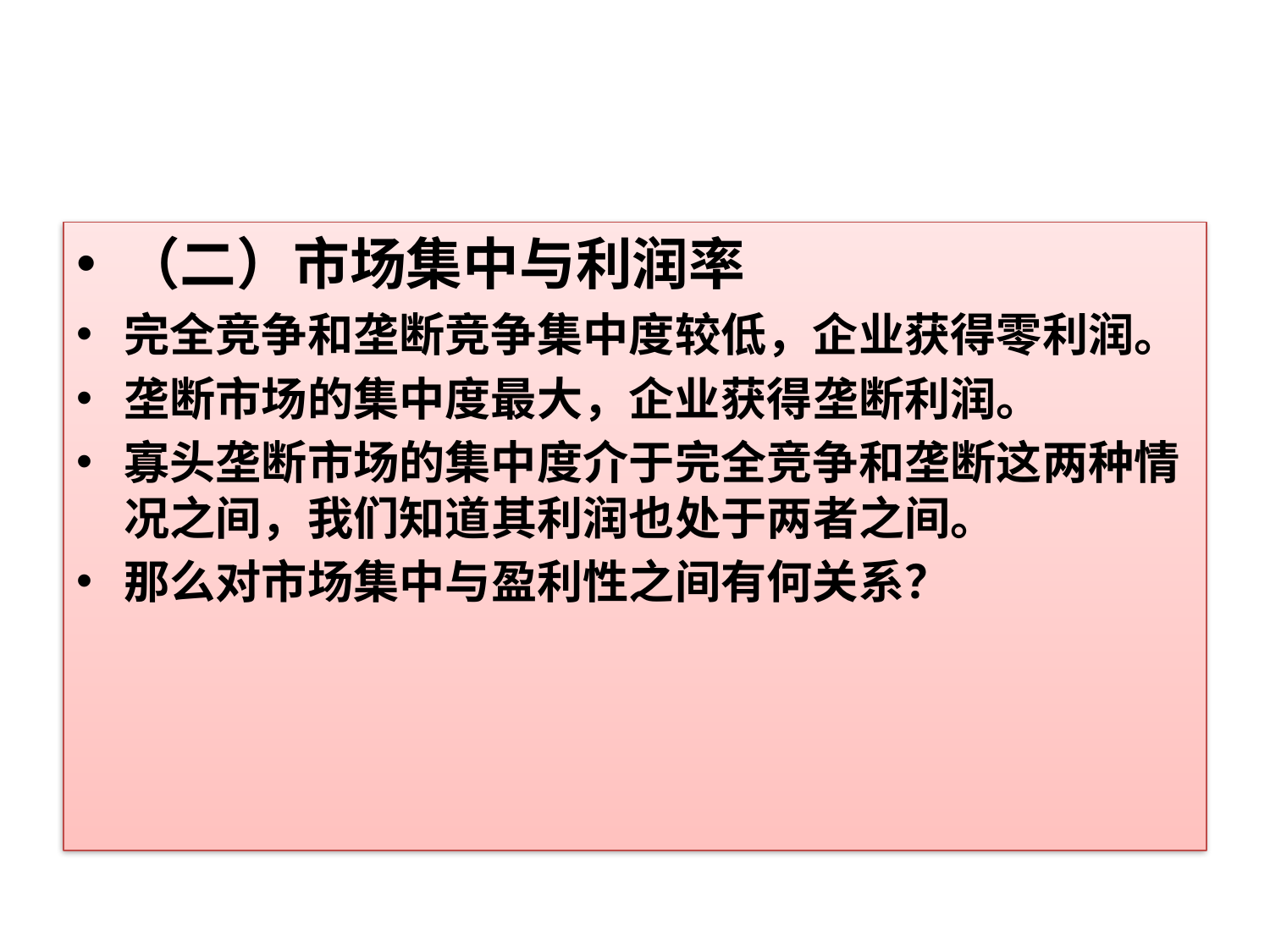

#
（二）市场集中与利润率
完全竞争和垄断竞争集中度较低，企业获得零利润。
垄断市场的集中度最大，企业获得垄断利润。
寡头垄断市场的集中度介于完全竞争和垄断这两种情况之间，我们知道其利润也处于两者之间。
那么对市场集中与盈利性之间有何关系？